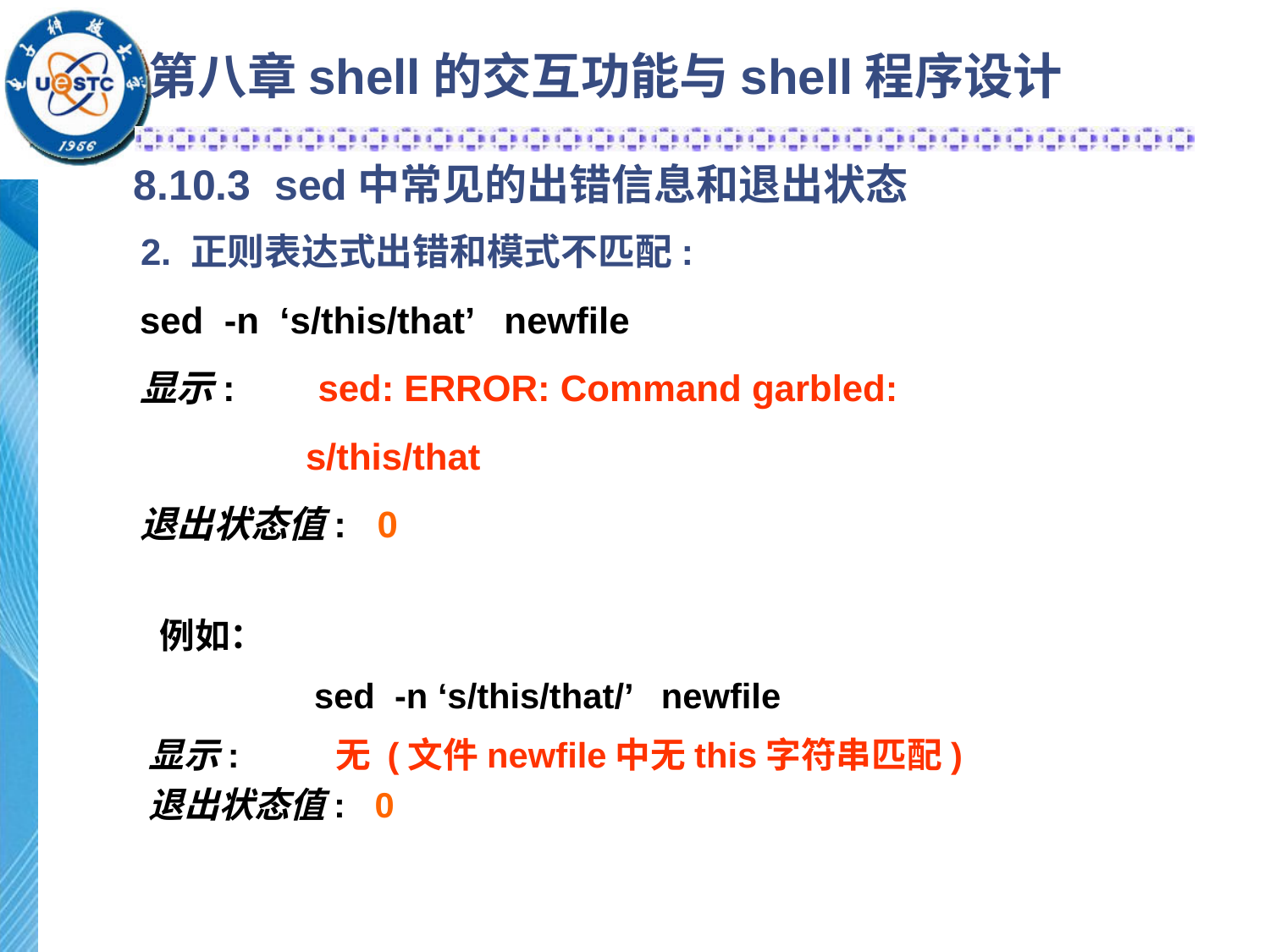

第八章shell的交互功能与shell程序设计
8.10.3  sed中常见的出错信息和退出状态
# 2. 正则表达式出错和模式不匹配:
sed  -n  ‘s/this/that’   newfile
显示:        sed: ERROR: Command garbled:
                s/this/that
退出状态值:   0

 例如：
                 sed  -n ‘s/this/that/’   newfile
显示:         无 (文件newfile中无this字符串匹配)
退出状态值:   0